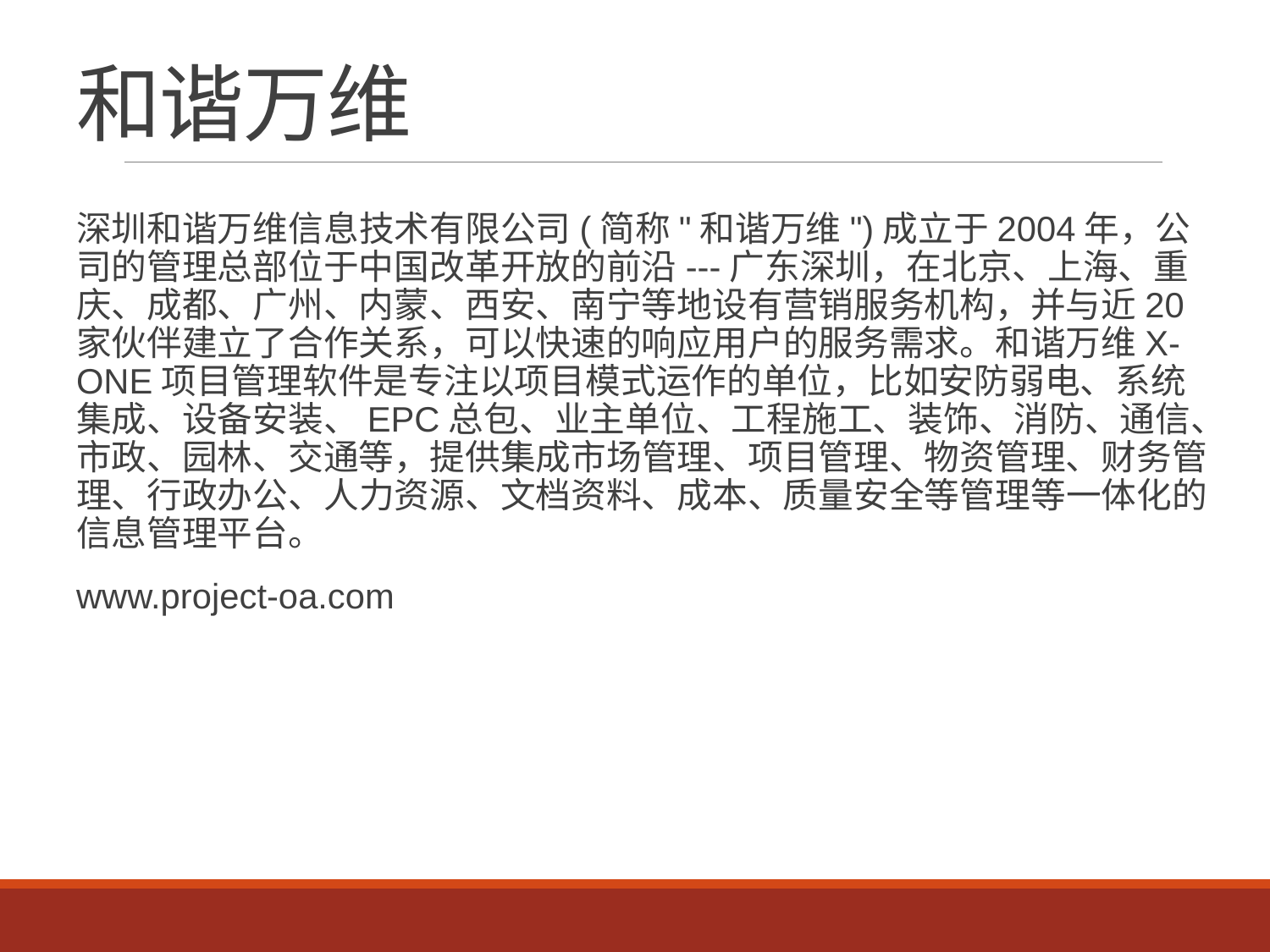

# 和谐万维
深圳和谐万维信息技术有限公司(简称"和谐万维")成立于2004年，公司的管理总部位于中国改革开放的前沿---广东深圳，在北京、上海、重庆、成都、广州、内蒙、西安、南宁等地设有营销服务机构，并与近20家伙伴建立了合作关系，可以快速的响应用户的服务需求。和谐万维X-ONE项目管理软件是专注以项目模式运作的单位，比如安防弱电、系统集成、设备安装、EPC总包、业主单位、工程施工、装饰、消防、通信、市政、园林、交通等，提供集成市场管理、项目管理、物资管理、财务管理、行政办公、人力资源、文档资料、成本、质量安全等管理等一体化的信息管理平台。
www.project-oa.com